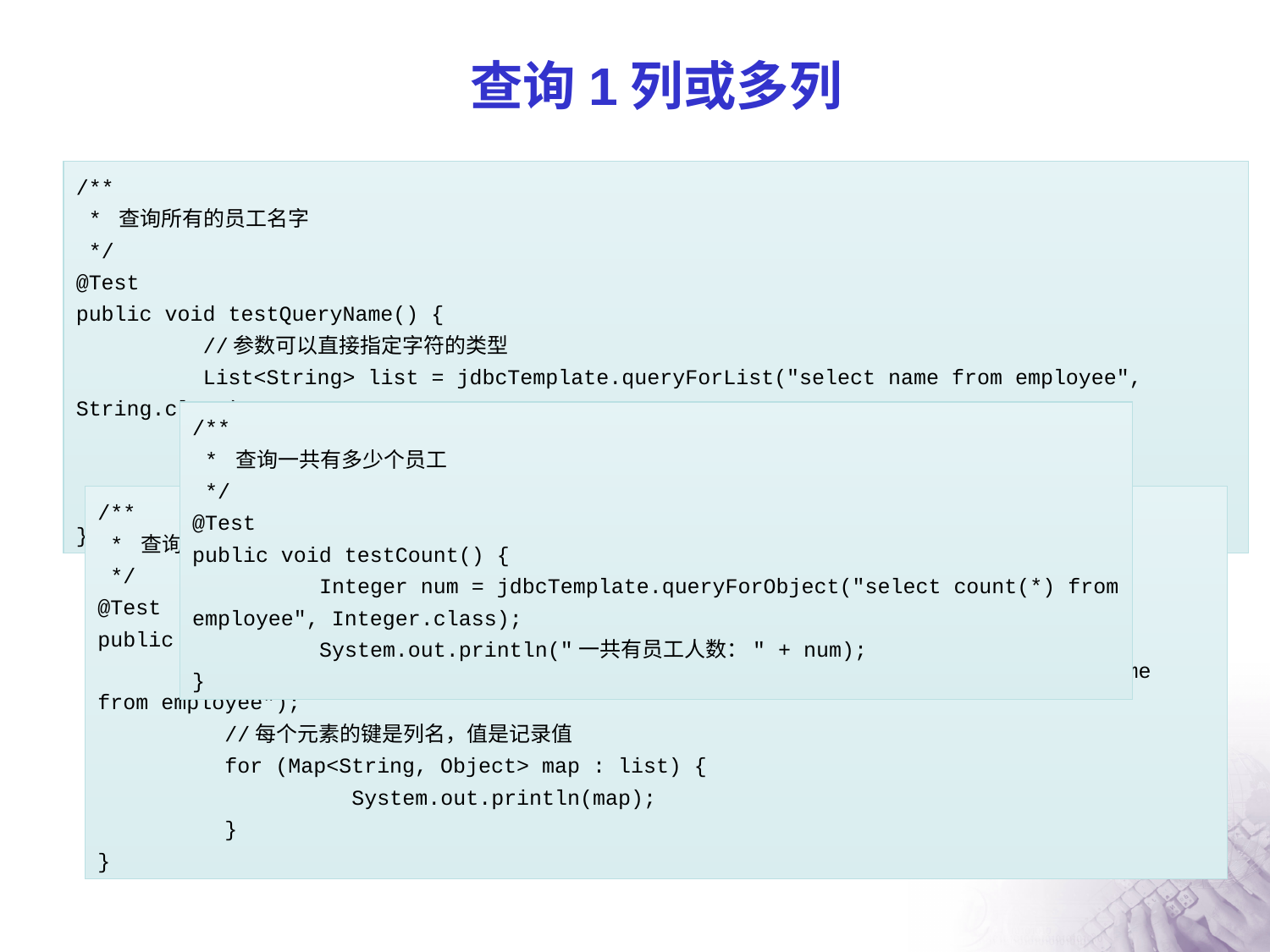

# 查询1列或多列
/**
 * 查询所有的员工名字
 */
@Test
public void testQueryName() {
	//参数可以直接指定字符的类型
	List<String> list = jdbcTemplate.queryForList("select name from employee", String.class);
	for (String name : list) {
		System.out.println("名字：" + name);
	}
}
/**
 * 查询一共有多少个员工
 */
@Test
public void testCount() {
	Integer num = jdbcTemplate.queryForObject("select count(*) from employee", Integer.class);
	System.out.println("一共有员工人数：" + num);
}
/**
 * 查询几列
 */
@Test
public void testQueryColumns() {
	List<Map<String,Object>> list = jdbcTemplate.queryForList("select id,name from employee");
	//每个元素的键是列名，值是记录值
	for (Map<String, Object> map : list) {
		System.out.println(map);
	}
}